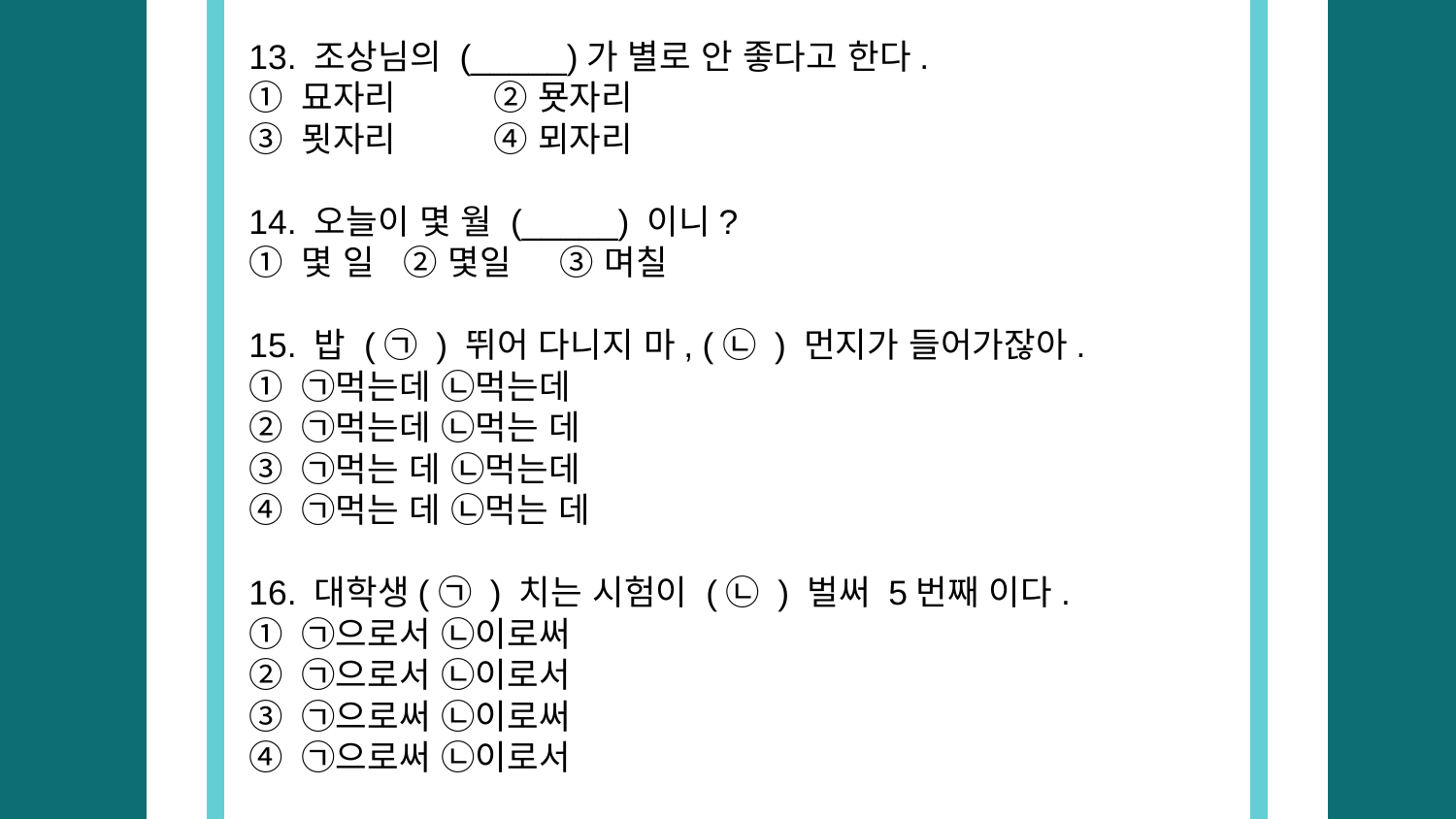

13. 조상님의 (_____)가 별로 안 좋다고 한다.
① 묘자리          ② 묫자리
③ 묏자리          ④ 뫼자리

14. 오늘이 몇 월 (_____) 이니?
① 몇 일   ② 몇일     ③ 며칠

15. 밥 (㉠ ) 뛰어 다니지 마, (㉡ ) 먼지가 들어가잖아.
① ㉠먹는데 ㉡먹는데
② ㉠먹는데 ㉡먹는 데
③ ㉠먹는 데 ㉡먹는데
④ ㉠먹는 데 ㉡먹는 데

16. 대학생(㉠ ) 치는 시험이 (㉡ ) 벌써 5번째 이다.
① ㉠으로서 ㉡이로써
② ㉠으로서 ㉡이로서
③ ㉠으로써 ㉡이로써
④ ㉠으로써 ㉡이로서

#